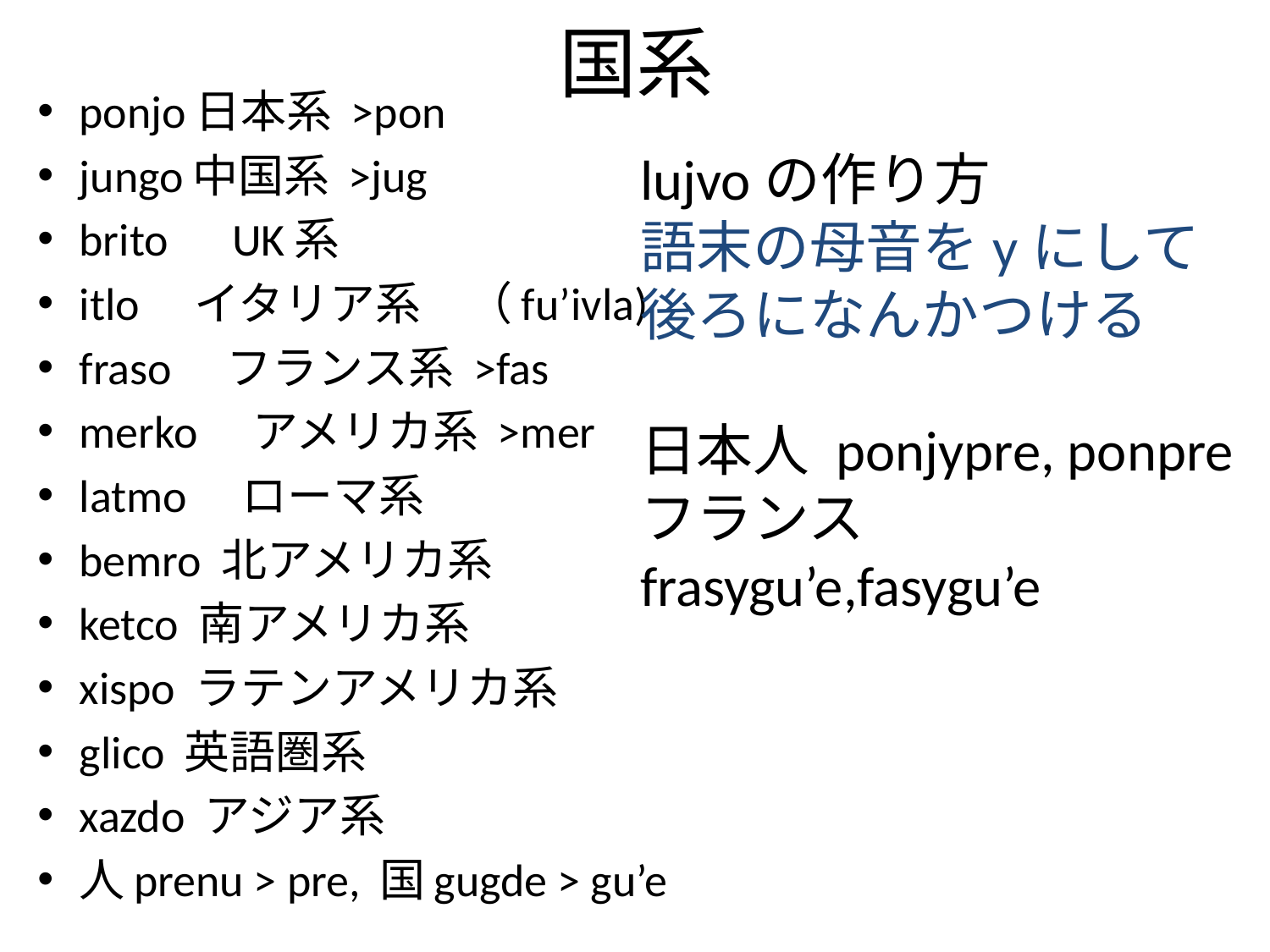

# 国系
ponjo日本系 >pon
jungo中国系 >jug
brito　UK系
itlo　イタリア系　（fu’ivla)
fraso　フランス系 >fas
merko　アメリカ系 >mer
latmo　ローマ系
bemro 北アメリカ系
ketco 南アメリカ系
xispo ラテンアメリカ系
glico 英語圏系
xazdo アジア系
人prenu > pre, 国gugde > gu’e

lujvoの作り方
語末の母音をyにして後ろになんかつける

日本人 ponjypre, ponpre
フランス frasygu’e,fasygu’e